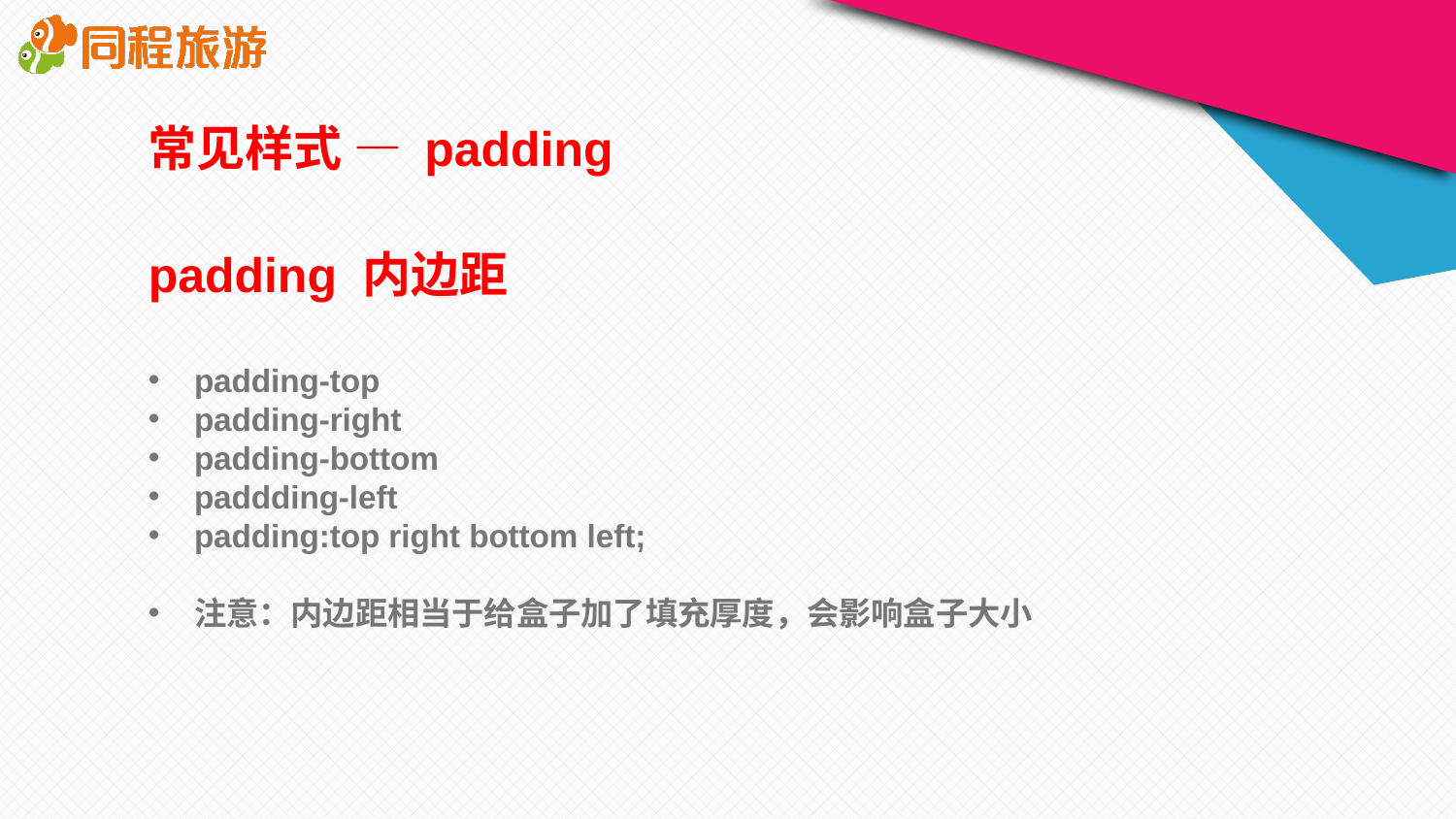

常见样式 — padding
padding 内边距

padding-top
padding-right
padding-bottom
paddding-left
padding:top right bottom left;

注意：内边距相当于给盒子加了填充厚度，会影响盒子大小